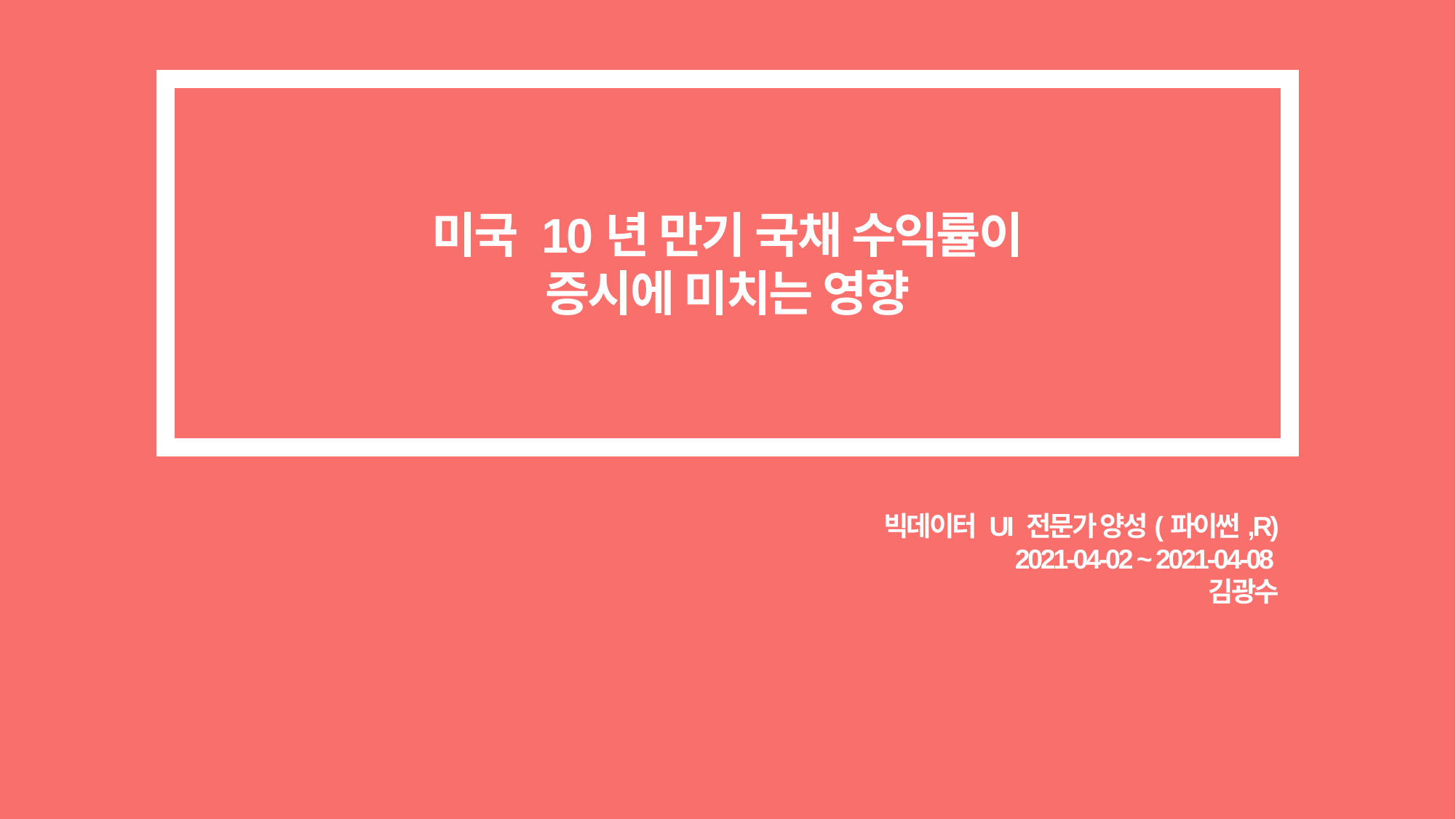

미국 10년 만기 국채 수익률이
증시에 미치는 영향
빅데이터 UI 전문가 양성(파이썬,R)
2021-04-02 ~ 2021-04-08
김광수